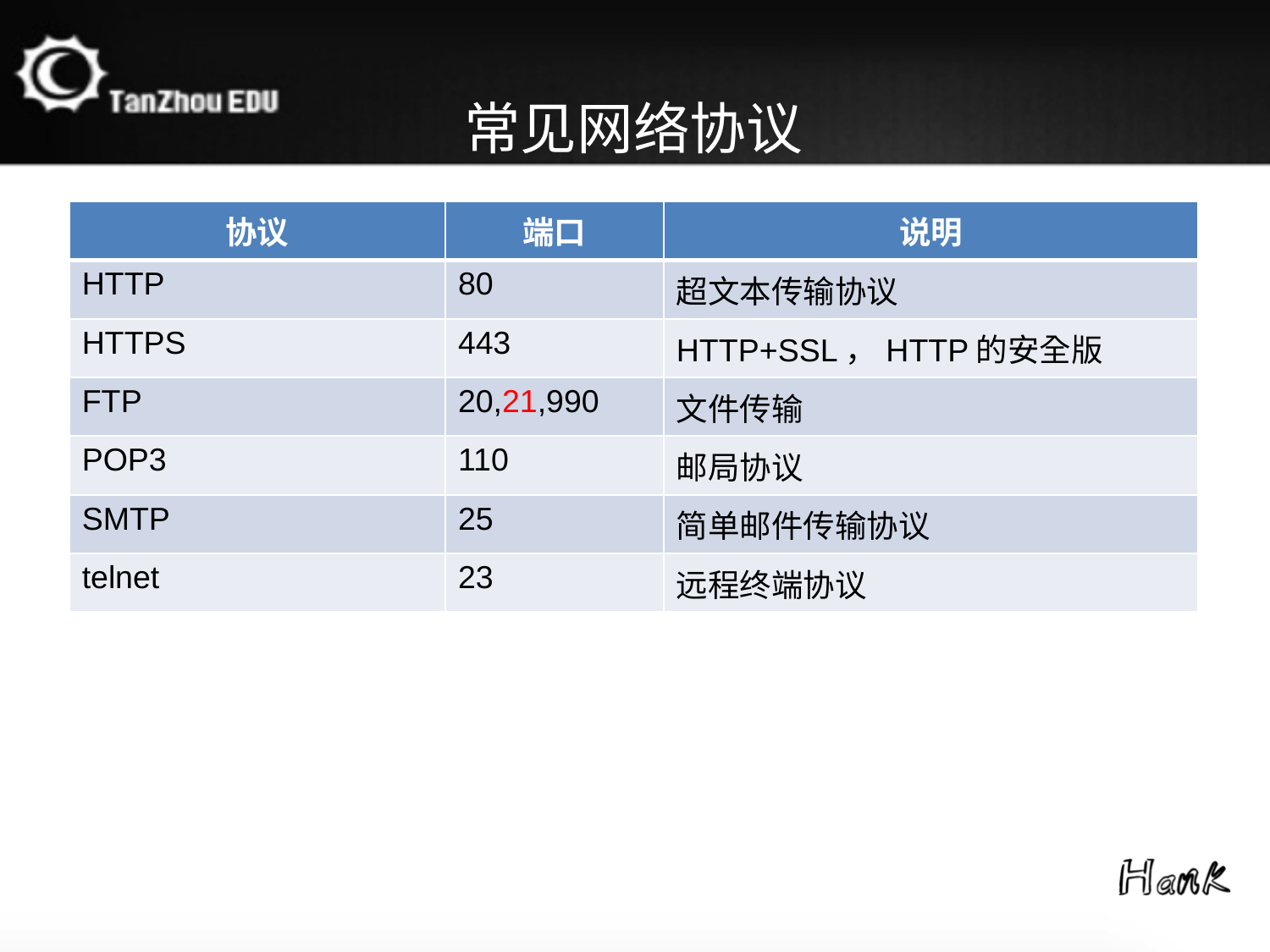

常见网络协议
| 协议 | 端口 | 说明 |
| --- | --- | --- |
| HTTP | 80 | 超文本传输协议 |
| HTTPS | 443 | HTTP+SSL，HTTP的安全版 |
| FTP | 20,21,990 | 文件传输 |
| POP3 | 110 | 邮局协议 |
| SMTP | 25 | 简单邮件传输协议 |
| telnet | 23 | 远程终端协议 |